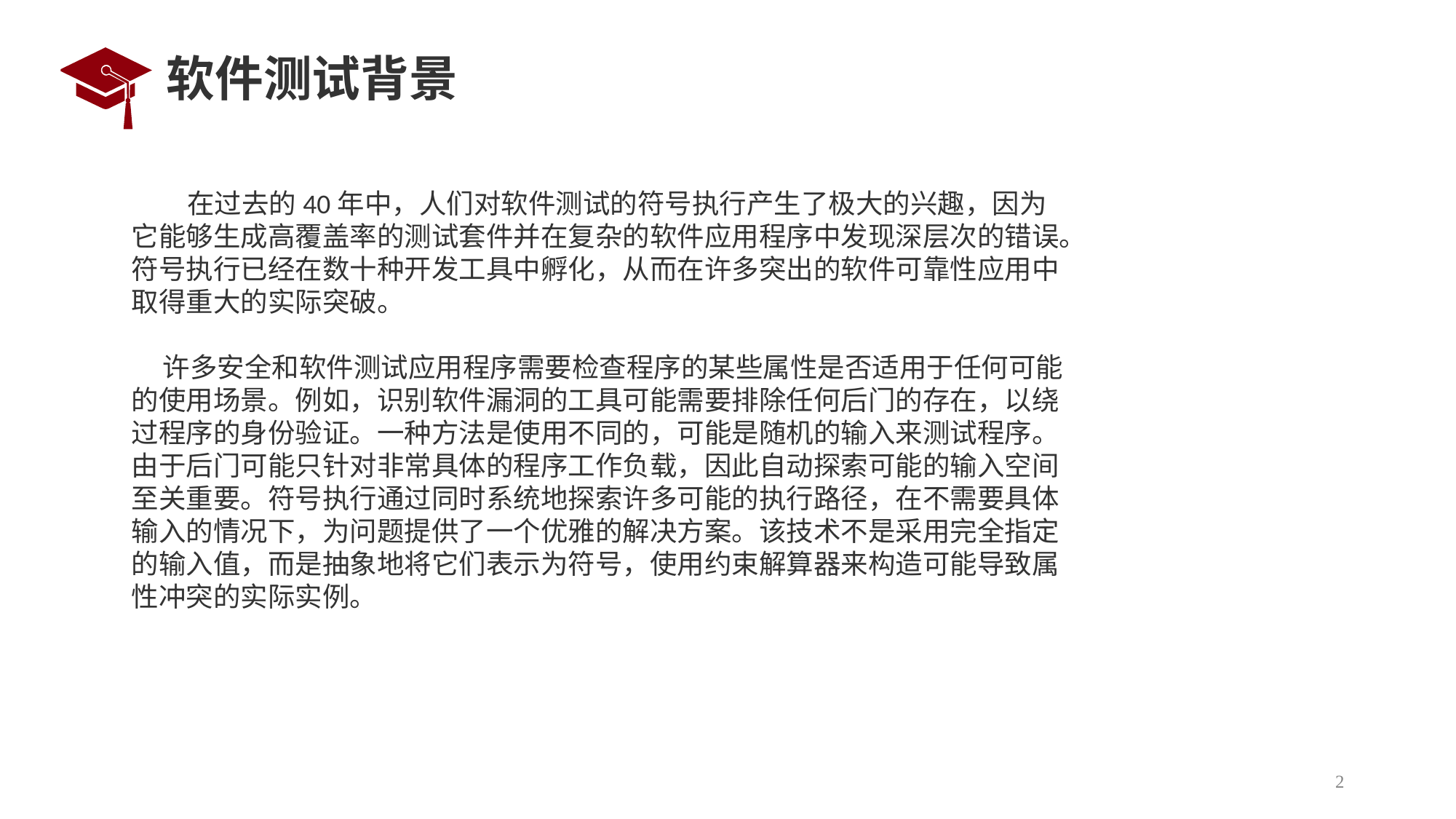

# 软件测试背景
        在过去的40年中，人们对软件测试的符号执行产生了极大的兴趣，因为它能够生成高覆盖率的测试套件并在复杂的软件应用程序中发现深层次的错误。符号执行已经在数十种开发工具中孵化，从而在许多突出的软件可靠性应用中取得重大的实际突破。

    许多安全和软件测试应用程序需要检查程序的某些属性是否适用于任何可能的使用场景。例如，识别软件漏洞的工具可能需要排除任何后门的存在，以绕过程序的身份验证。一种方法是使用不同的，可能是随机的输入来测试程序。由于后门可能只针对非常具体的程序工作负载，因此自动探索可能的输入空间至关重要。符号执行通过同时系统地探索许多可能的执行路径，在不需要具体输入的情况下，为问题提供了一个优雅的解决方案。该技术不是采用完全指定的输入值，而是抽象地将它们表示为符号，使用约束解算器来构造可能导致属性冲突的实际实例。

2